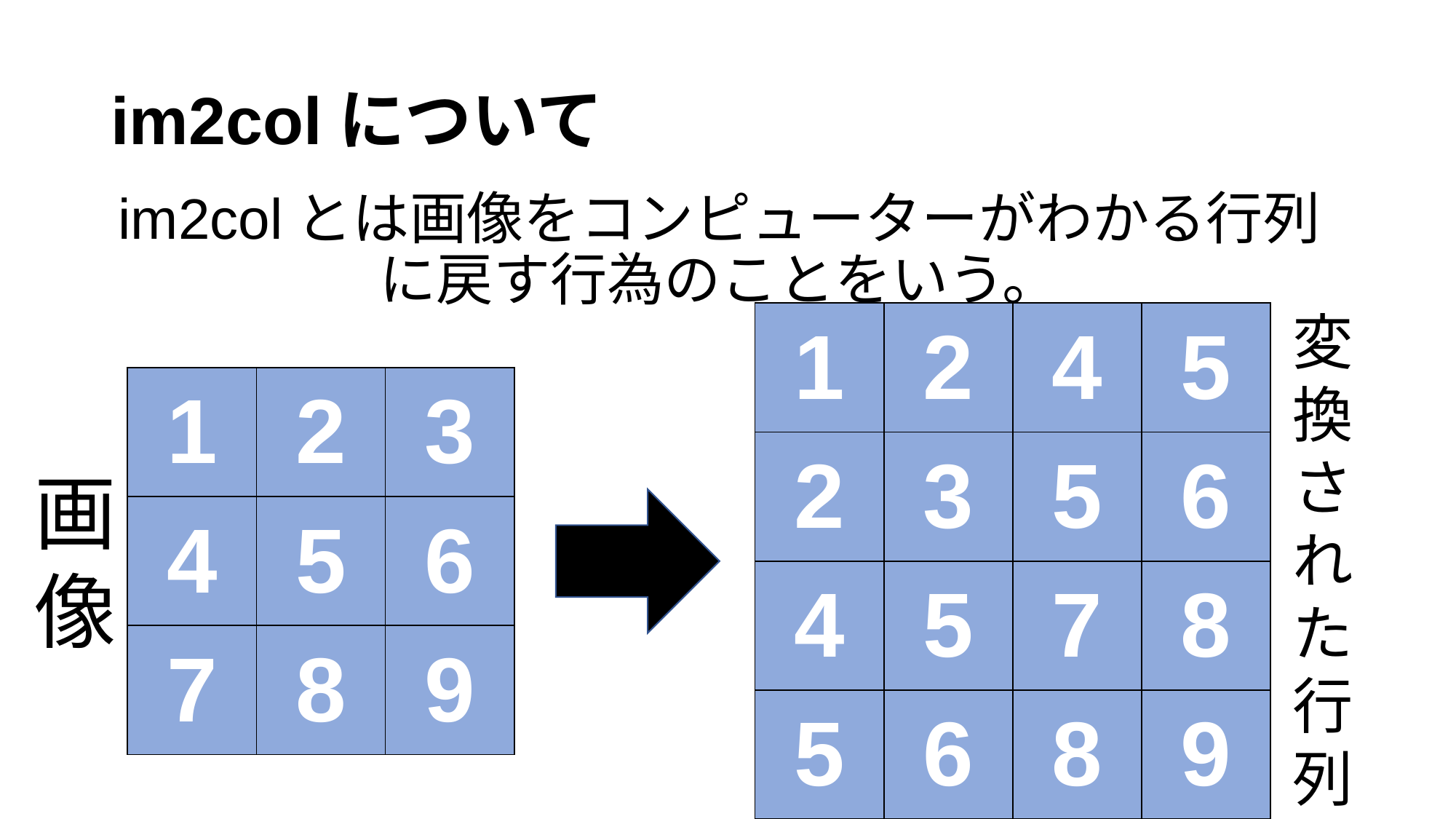

# im2colについて
im2colとは画像をコンピューターがわかる行列に戻す行為のことをいう。
変
換
さ
れ
た
行
列
| 1 | 2 | 4 | 5 |
| --- | --- | --- | --- |
| 2 | 3 | 5 | 6 |
| 4 | 5 | 7 | 8 |
| 5 | 6 | 8 | 9 |
| 1 | 2 | 3 |
| --- | --- | --- |
| 4 | 5 | 6 |
| 7 | 8 | 9 |
画
像